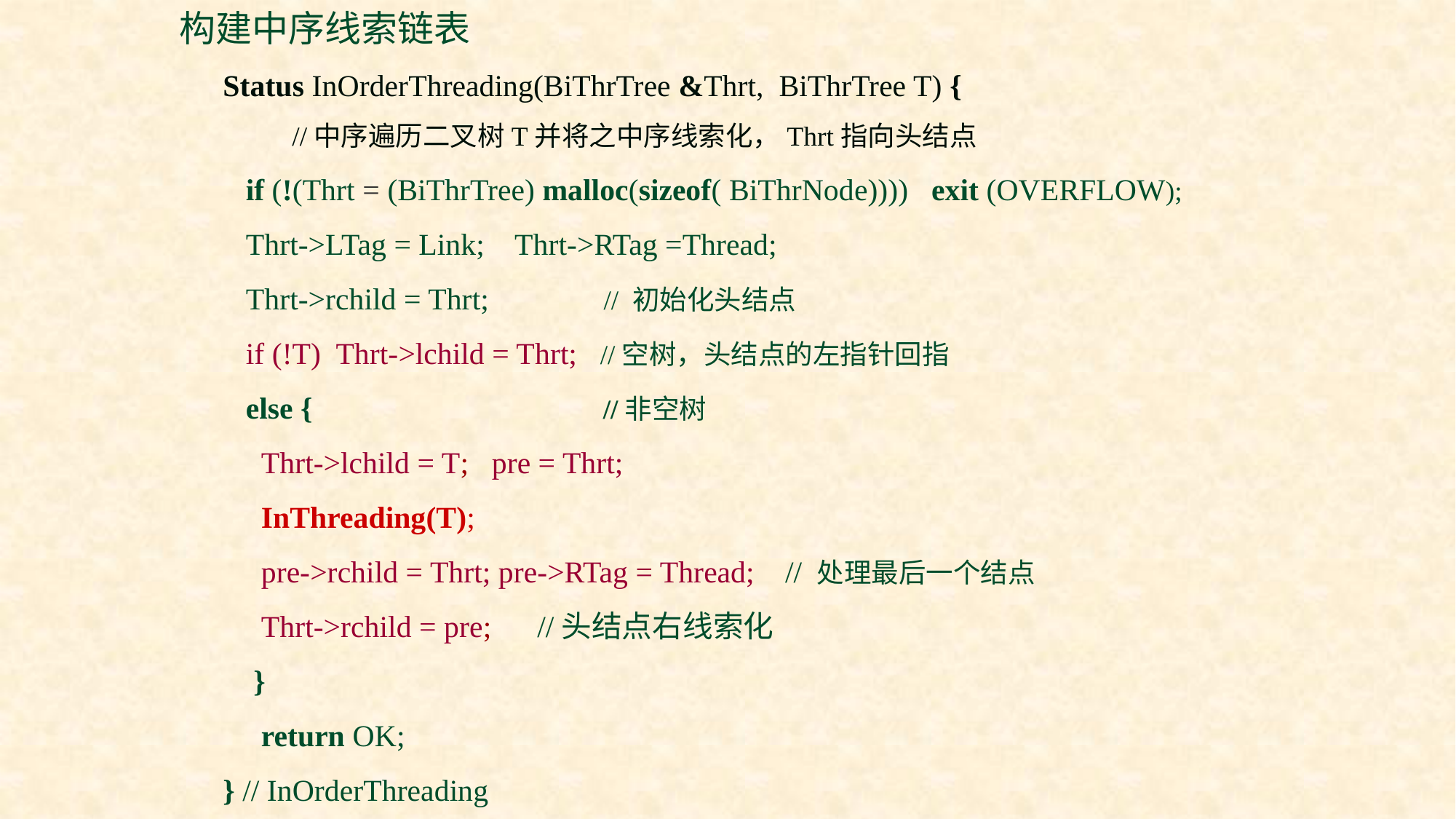

构建中序线索链表
Status InOrderThreading(BiThrTree &Thrt,  BiThrTree T) {
          //中序遍历二叉树T并将之中序线索化，Thrt指向头结点
   if (!(Thrt = (BiThrTree) malloc(sizeof( BiThrNode))))   exit (OVERFLOW);
   Thrt->LTag = Link;    Thrt->RTag =Thread;
   Thrt->rchild = Thrt;               // 初始化头结点
   if (!T)  Thrt->lchild = Thrt;   //空树，头结点的左指针回指
   else {                                      //非空树
     Thrt->lchild = T;   pre = Thrt;
     InThreading(T);
     pre->rchild = Thrt; pre->RTag = Thread;    // 处理最后一个结点
     Thrt->rchild = pre;      //头结点右线索化
    }
     return OK;
} // InOrderThreading